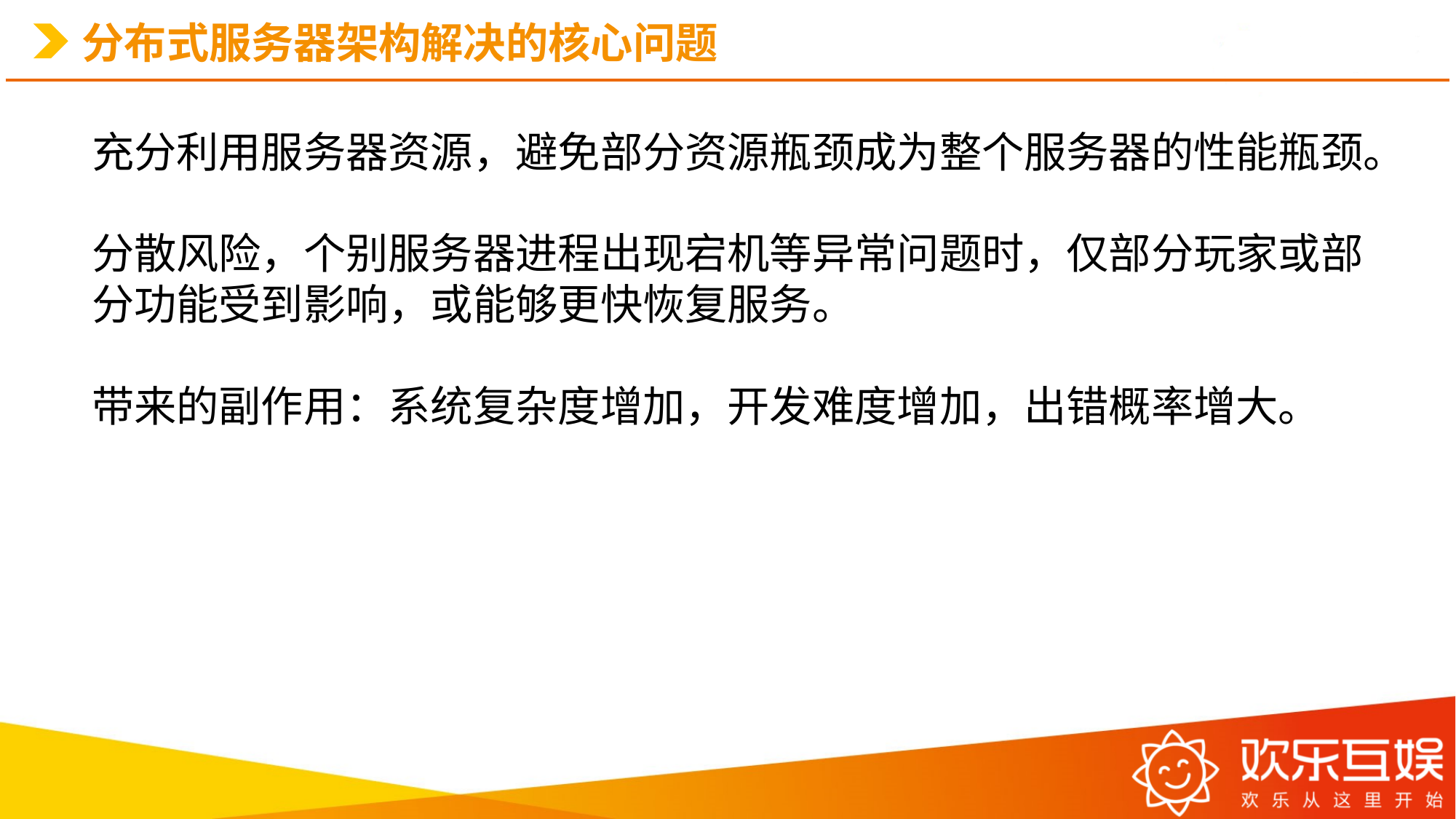

# 分布式服务器架构解决的核心问题
充分利用服务器资源，避免部分资源瓶颈成为整个服务器的性能瓶颈。

分散风险，个别服务器进程出现宕机等异常问题时，仅部分玩家或部分功能受到影响，或能够更快恢复服务。

带来的副作用：系统复杂度增加，开发难度增加，出错概率增大。